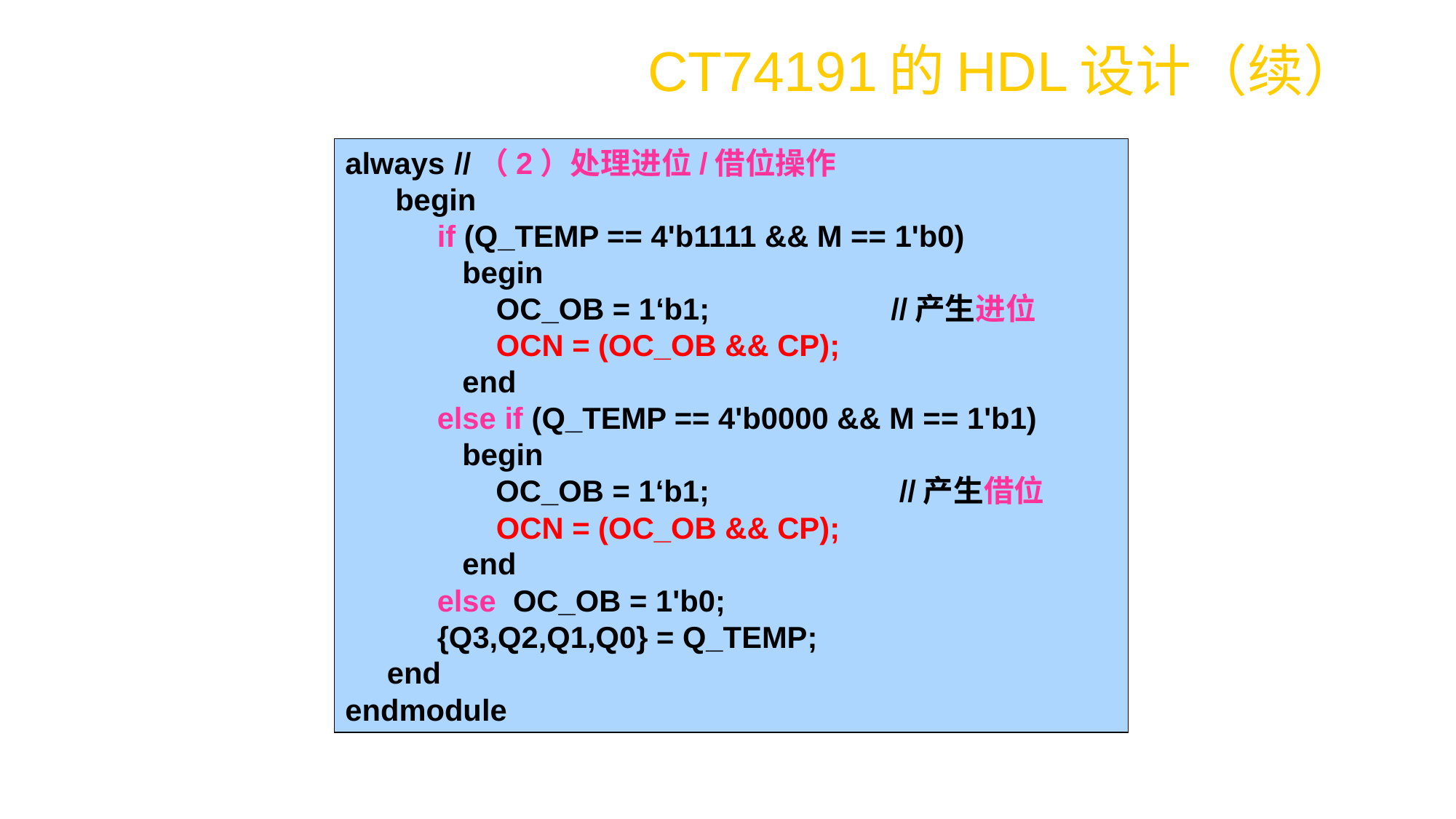

CT74191的HDL设计（续）
always	//（2）处理进位/借位操作
      begin
           if (Q_TEMP == 4'b1111 && M == 1'b0)
              begin
	     OC_OB = 1‘b1;		//产生进位
	     OCN = (OC_OB && CP);
              end
           else if (Q_TEMP == 4'b0000 && M == 1'b1)
              begin
                  OC_OB = 1‘b1;		 //产生借位
	     OCN = (OC_OB && CP);
              end
           else  OC_OB = 1'b0;
           {Q3,Q2,Q1,Q0} = Q_TEMP;
     end
endmodule